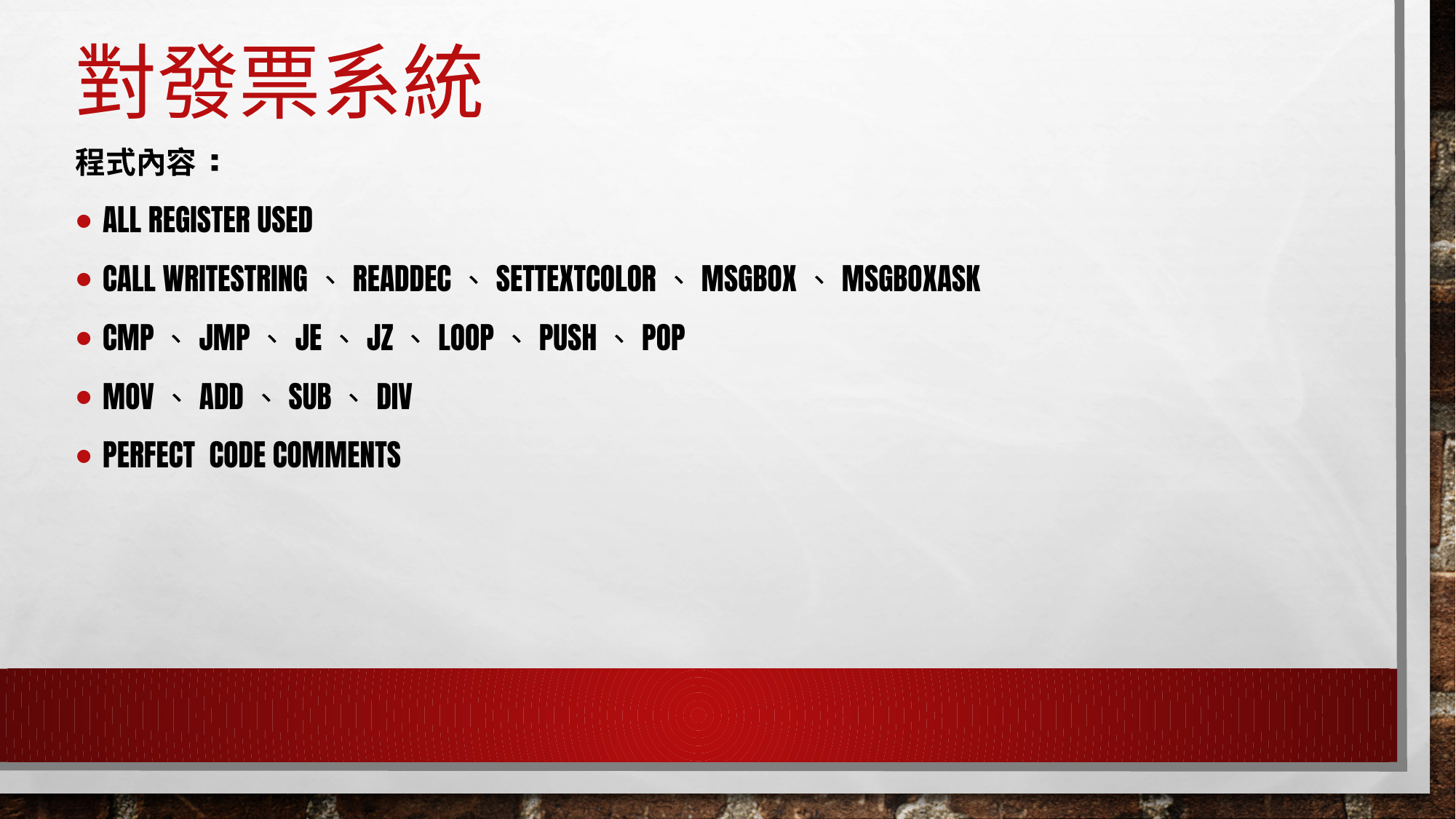

對發票系統
程式內容 :
All register used
CALL WriteString、Readdec、SetTextColor、MsgBox、MsgBoxAsk
Cmp、jmp、je、jz、loop、push、pop
Mov、add、sub、div
Perfect  Code comments